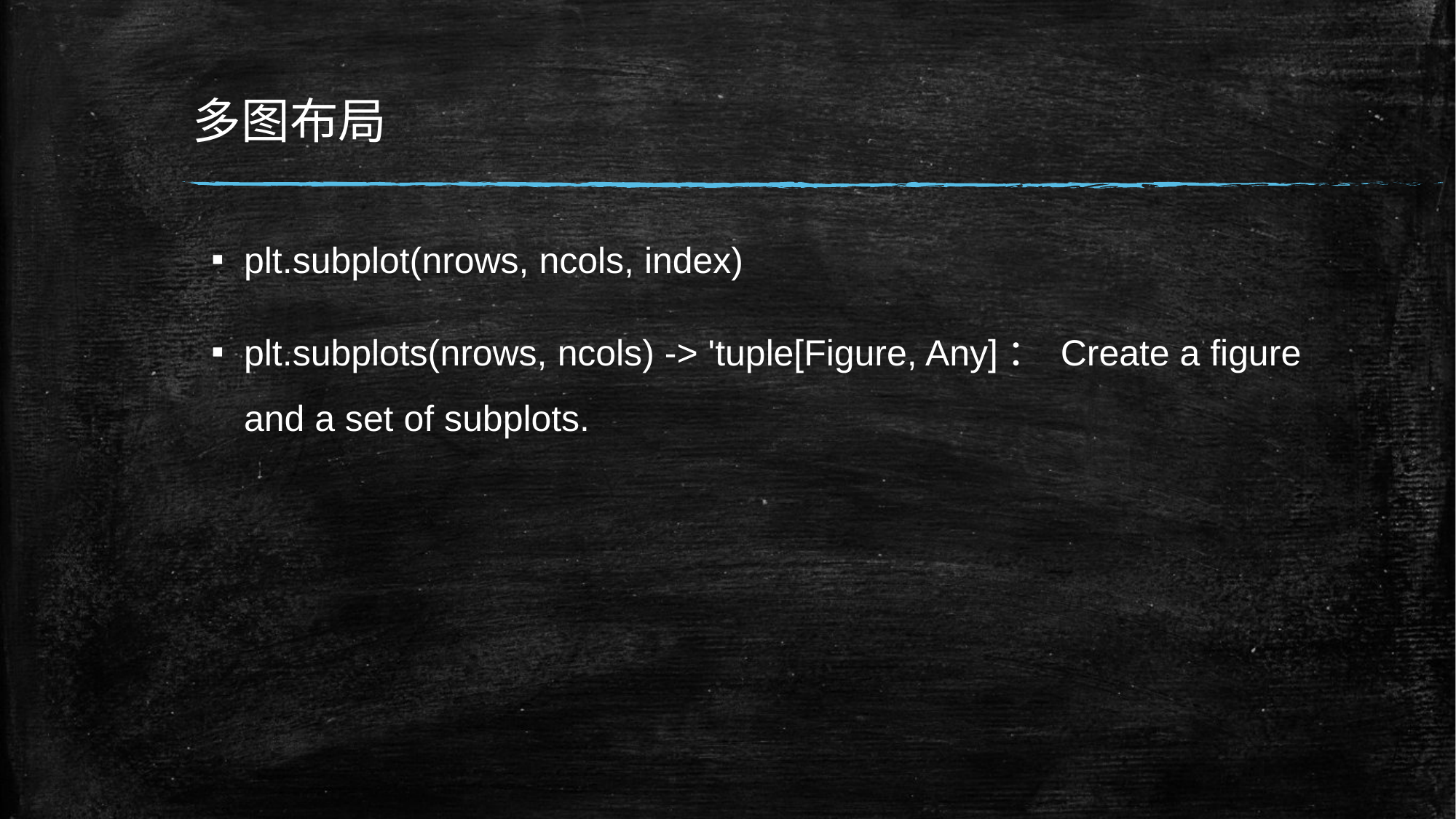

# 多图布局
plt.subplot(nrows, ncols, index)
plt.subplots(nrows, ncols) -> 'tuple[Figure, Any]： Create a figure and a set of subplots.